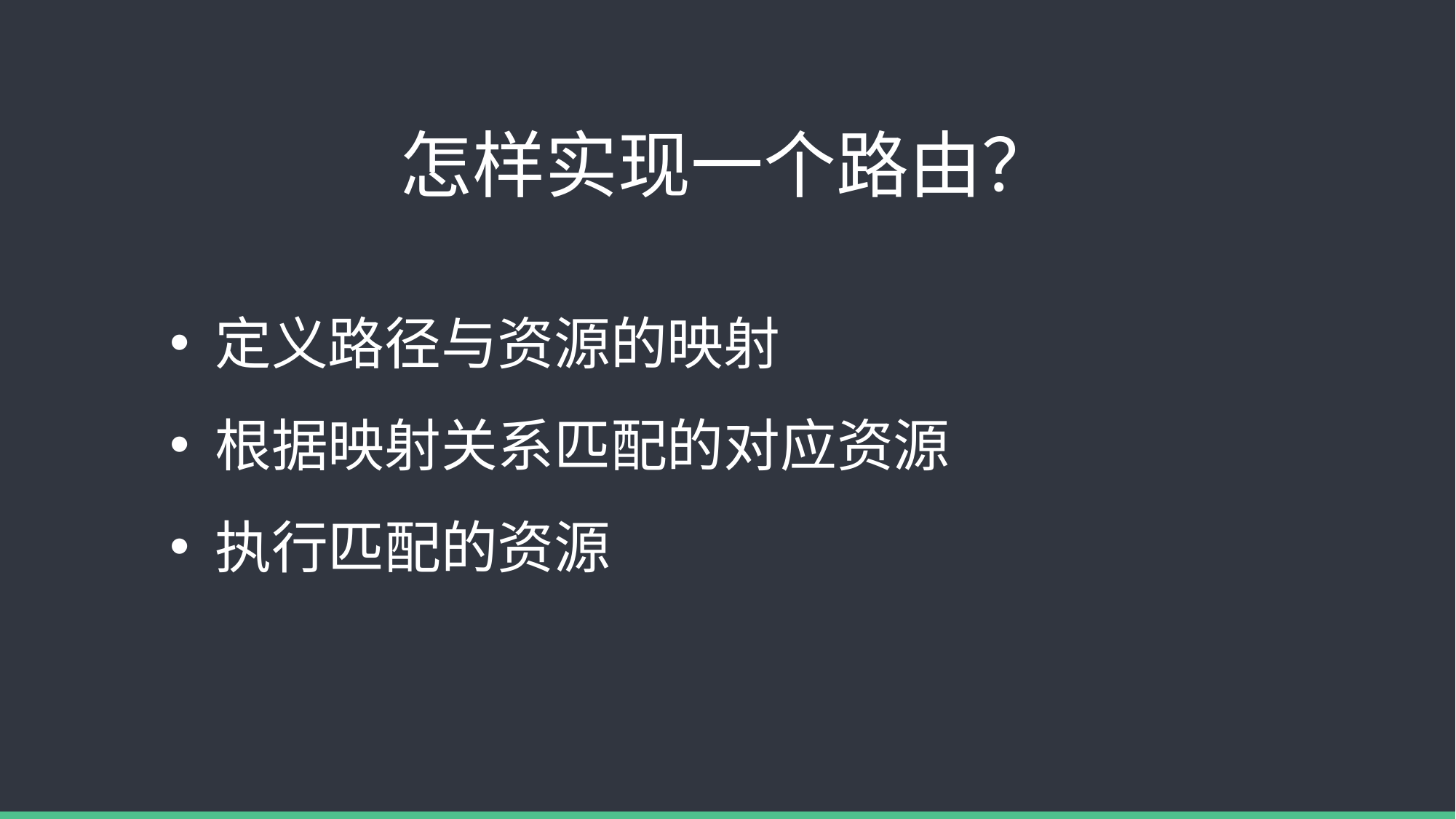

# 怎样实现一个路由？
定义路径与资源的映射
根据映射关系匹配的对应资源
执行匹配的资源